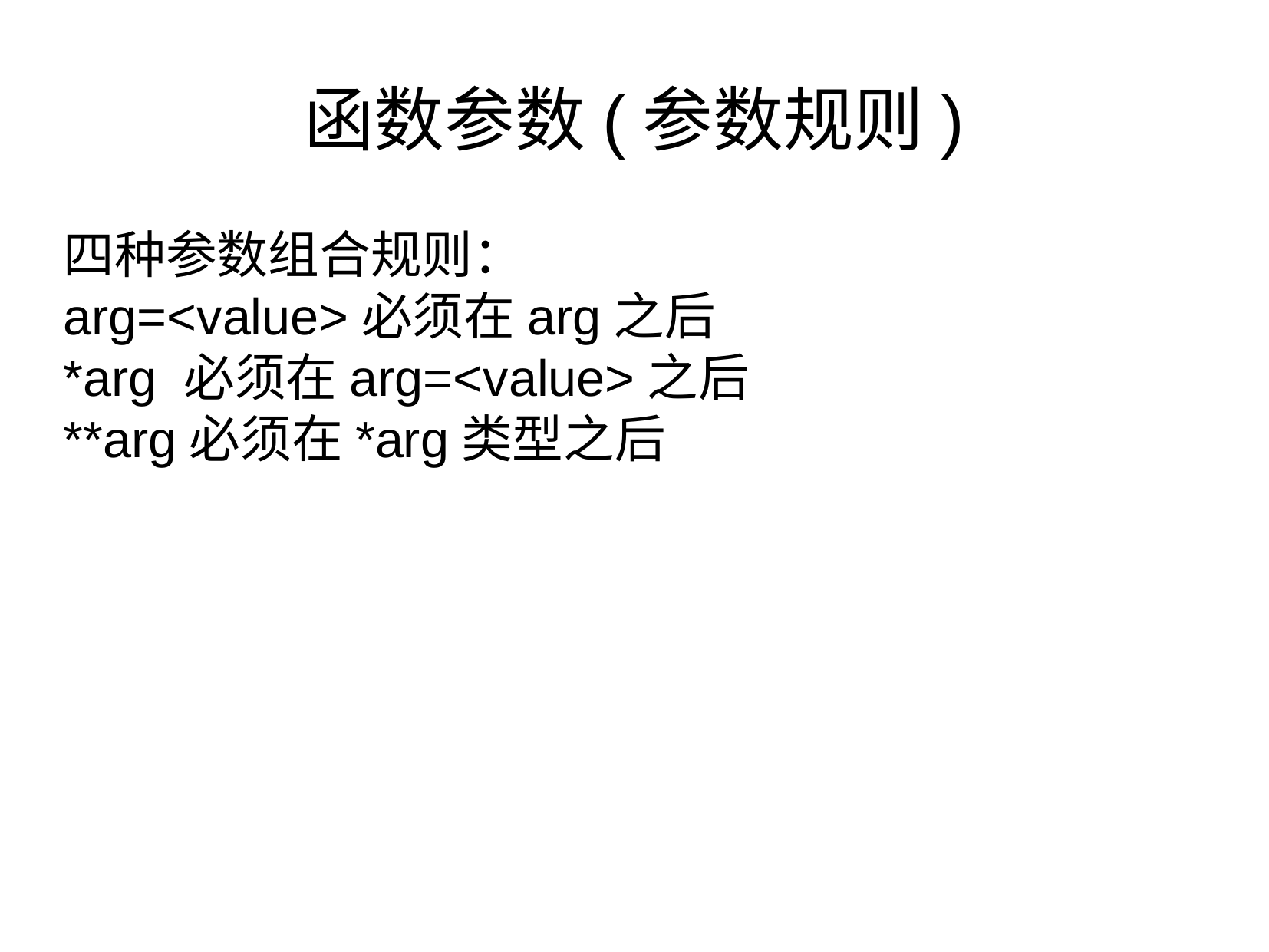

函数参数(参数规则)
四种参数组合规则：
arg=<value>必须在arg之后
*arg 必须在arg=<value>之后
**arg必须在*arg类型之后